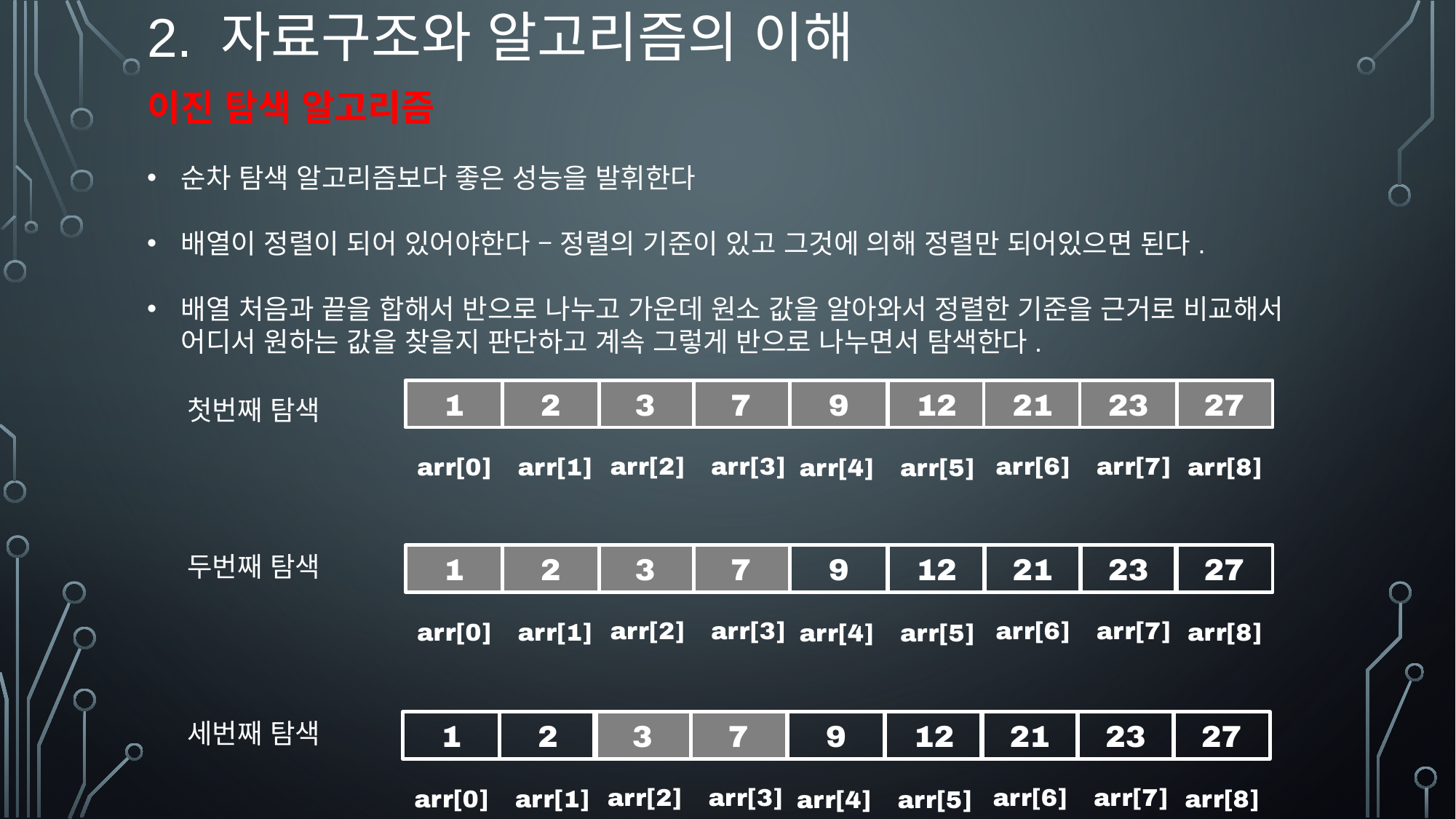

# 2. 자료구조와 알고리즘의 이해
이진 탐색 알고리즘

순차 탐색 알고리즘보다 좋은 성능을 발휘한다

배열이 정렬이 되어 있어야한다 – 정렬의 기준이 있고 그것에 의해 정렬만 되어있으면 된다.

배열 처음과 끝을 합해서 반으로 나누고 가운데 원소 값을 알아와서 정렬한 기준을 근거로 비교해서 어디서 원하는 값을 찾을지 판단하고 계속 그렇게 반으로 나누면서 탐색한다.
1
2
3
7
9
12
21
23
27
arr[2]
arr[3]
arr[6]
arr[7]
arr[0]
arr[1]
arr[8]
arr[4]
arr[5]
첫번째 탐색
두번째 탐색
1
2
3
7
9
12
21
23
27
arr[2]
arr[3]
arr[6]
arr[7]
arr[0]
arr[1]
arr[8]
arr[4]
arr[5]
세번째 탐색
1
2
3
7
9
12
21
23
27
arr[2]
arr[3]
arr[6]
arr[7]
arr[0]
arr[1]
arr[8]
arr[4]
arr[5]